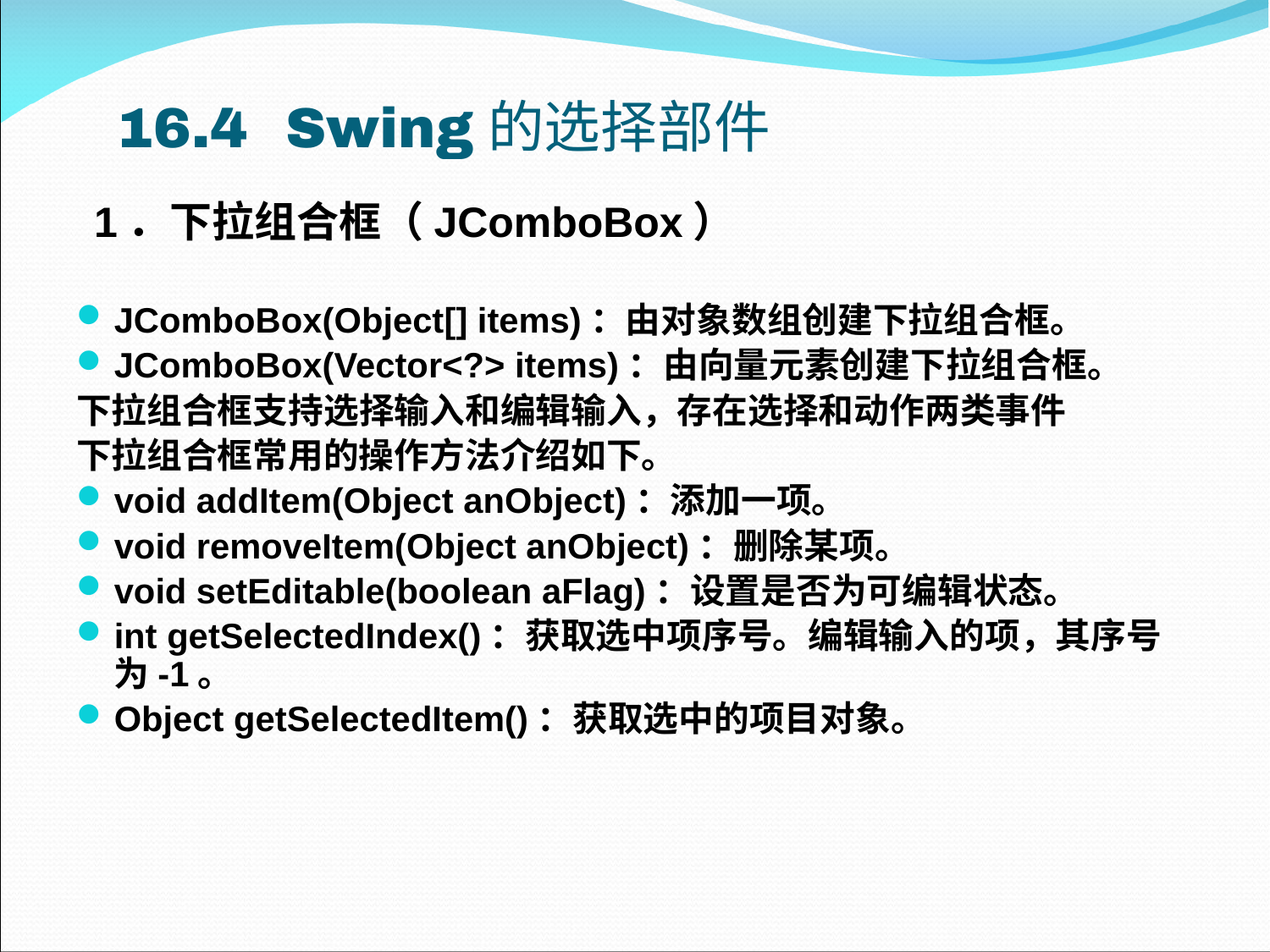

# 16.4  Swing的选择部件
1．下拉组合框（JComboBox）
JComboBox(Object[] items)：由对象数组创建下拉组合框。
JComboBox(Vector<?> items)：由向量元素创建下拉组合框。
下拉组合框支持选择输入和编辑输入，存在选择和动作两类事件
下拉组合框常用的操作方法介绍如下。
void addItem(Object anObject)：添加一项。
void removeItem(Object anObject)：删除某项。
void setEditable(boolean aFlag)：设置是否为可编辑状态。
int getSelectedIndex()：获取选中项序号。编辑输入的项，其序号为-1。
Object getSelectedItem()：获取选中的项目对象。